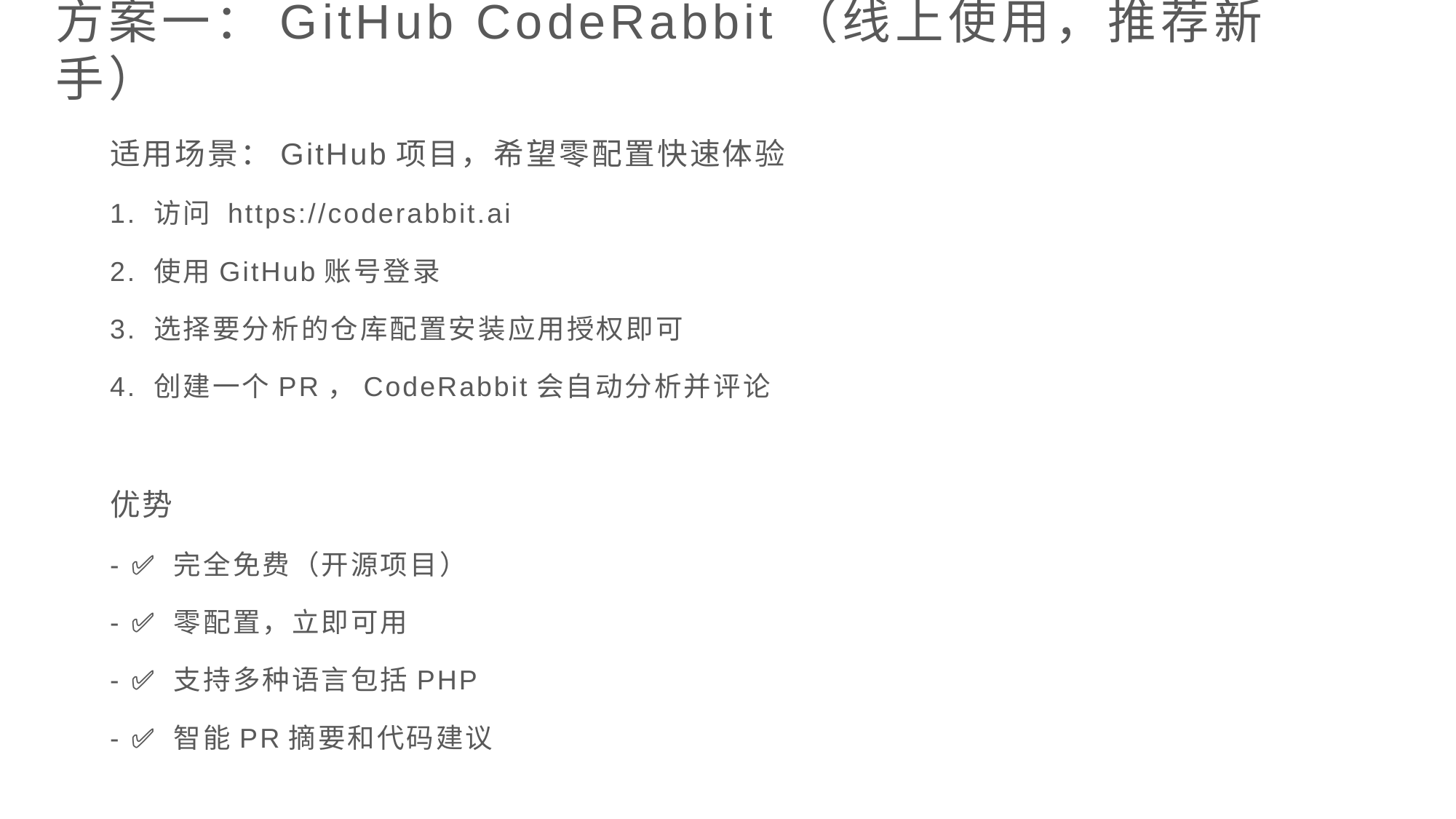

# 方案一：GitHub CodeRabbit（线上使用，推荐新手）
适用场景：GitHub项目，希望零配置快速体验
1. 访问 https://coderabbit.ai
2. 使用GitHub账号登录
3. 选择要分析的仓库配置安装应用授权即可
4. 创建一个PR，CodeRabbit会自动分析并评论

优势
- ✅ 完全免费（开源项目）
- ✅ 零配置，立即可用
- ✅ 支持多种语言包括PHP
- ✅ 智能PR摘要和代码建议